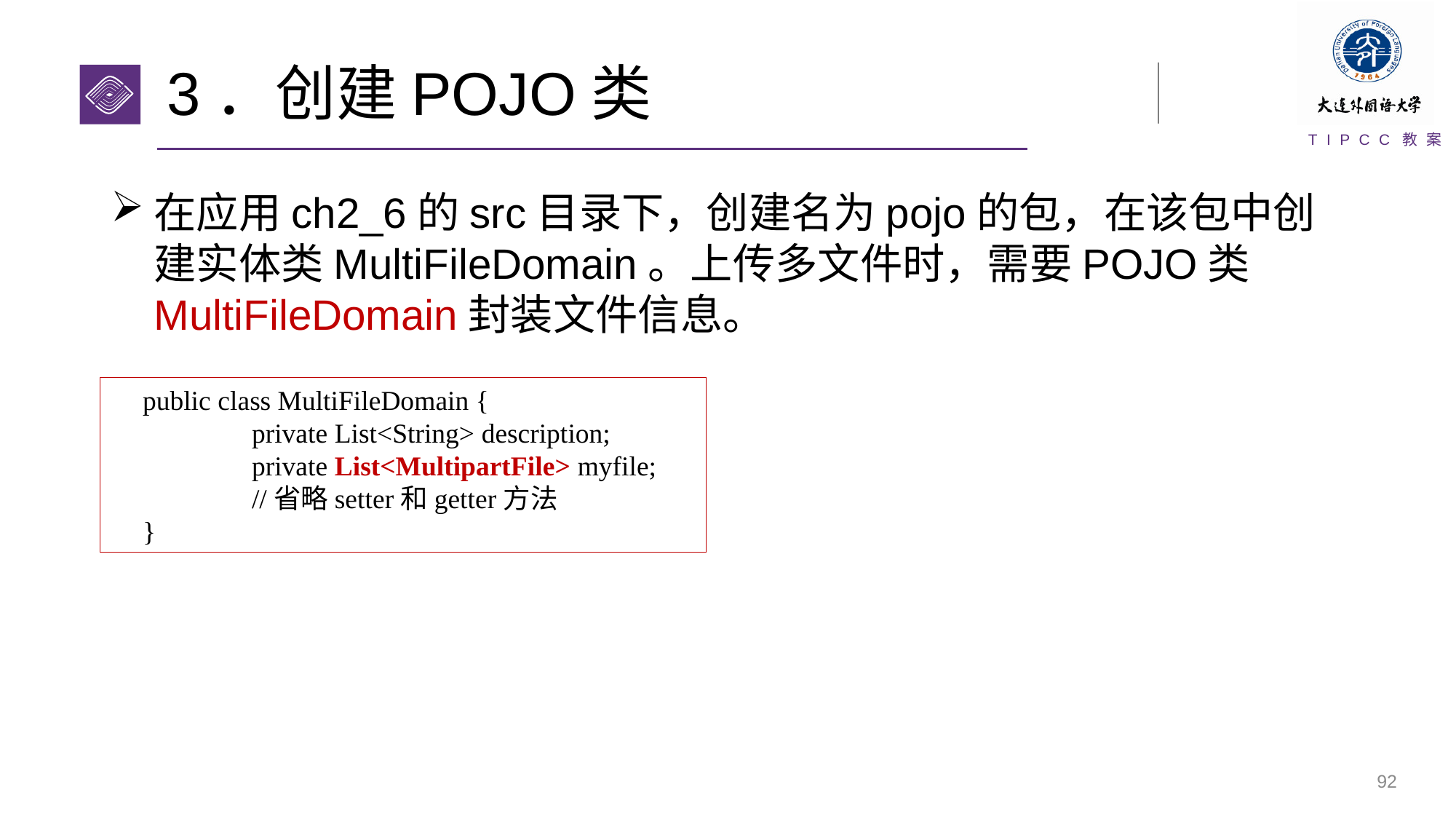

# 3．创建POJO类
在应用ch2_6的src目录下，创建名为pojo的包，在该包中创建实体类MultiFileDomain。上传多文件时，需要POJO类MultiFileDomain封装文件信息。
public class MultiFileDomain {
	private List<String> description;
	private List<MultipartFile> myfile;
	//省略setter和getter方法
}
92